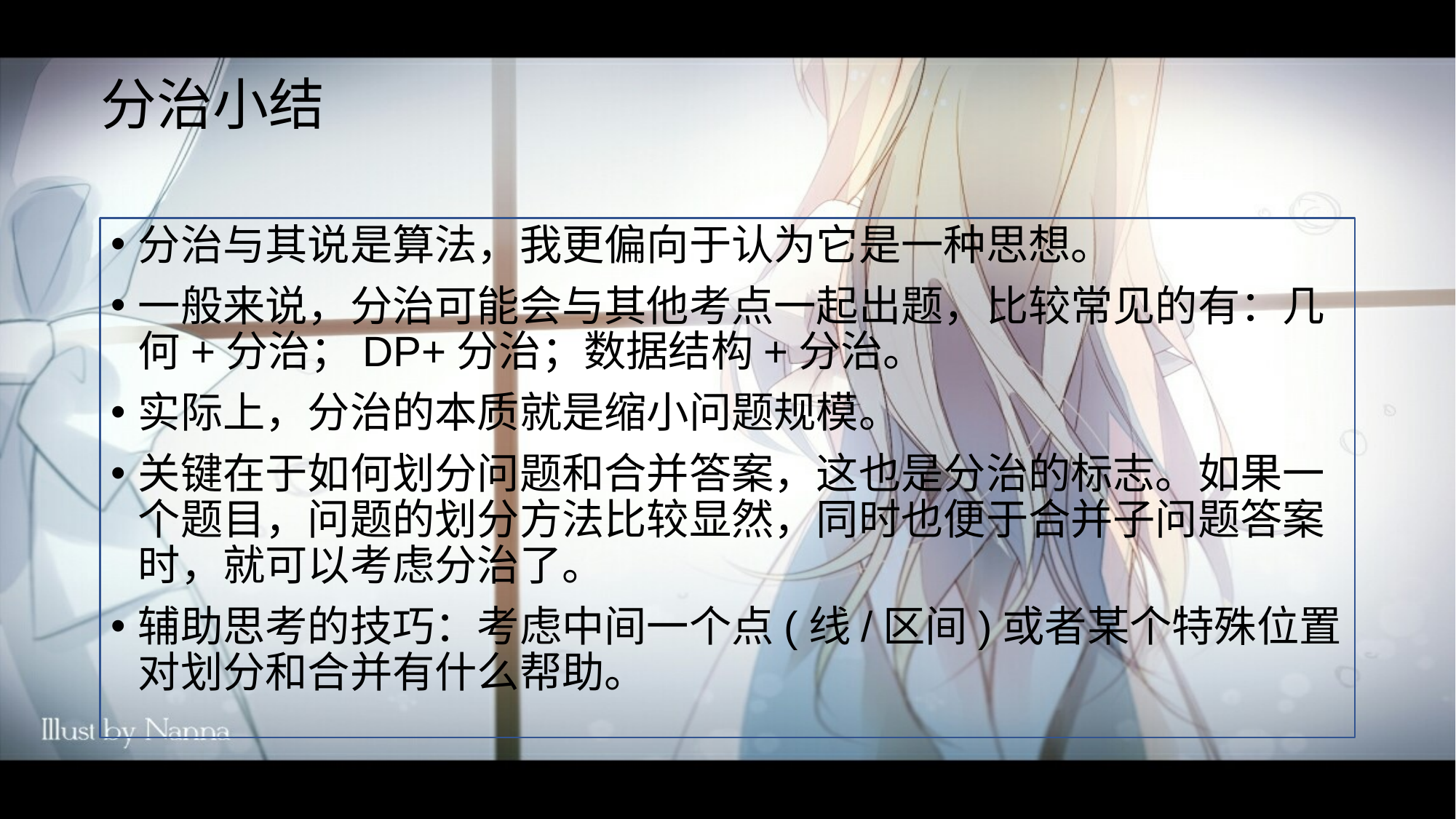

# 分治小结
分治与其说是算法，我更偏向于认为它是一种思想。
一般来说，分治可能会与其他考点一起出题，比较常见的有：几何+分治；DP+分治；数据结构+分治。
实际上，分治的本质就是缩小问题规模。
关键在于如何划分问题和合并答案，这也是分治的标志。如果一个题目，问题的划分方法比较显然，同时也便于合并子问题答案时，就可以考虑分治了。
辅助思考的技巧：考虑中间一个点(线/区间)或者某个特殊位置对划分和合并有什么帮助。